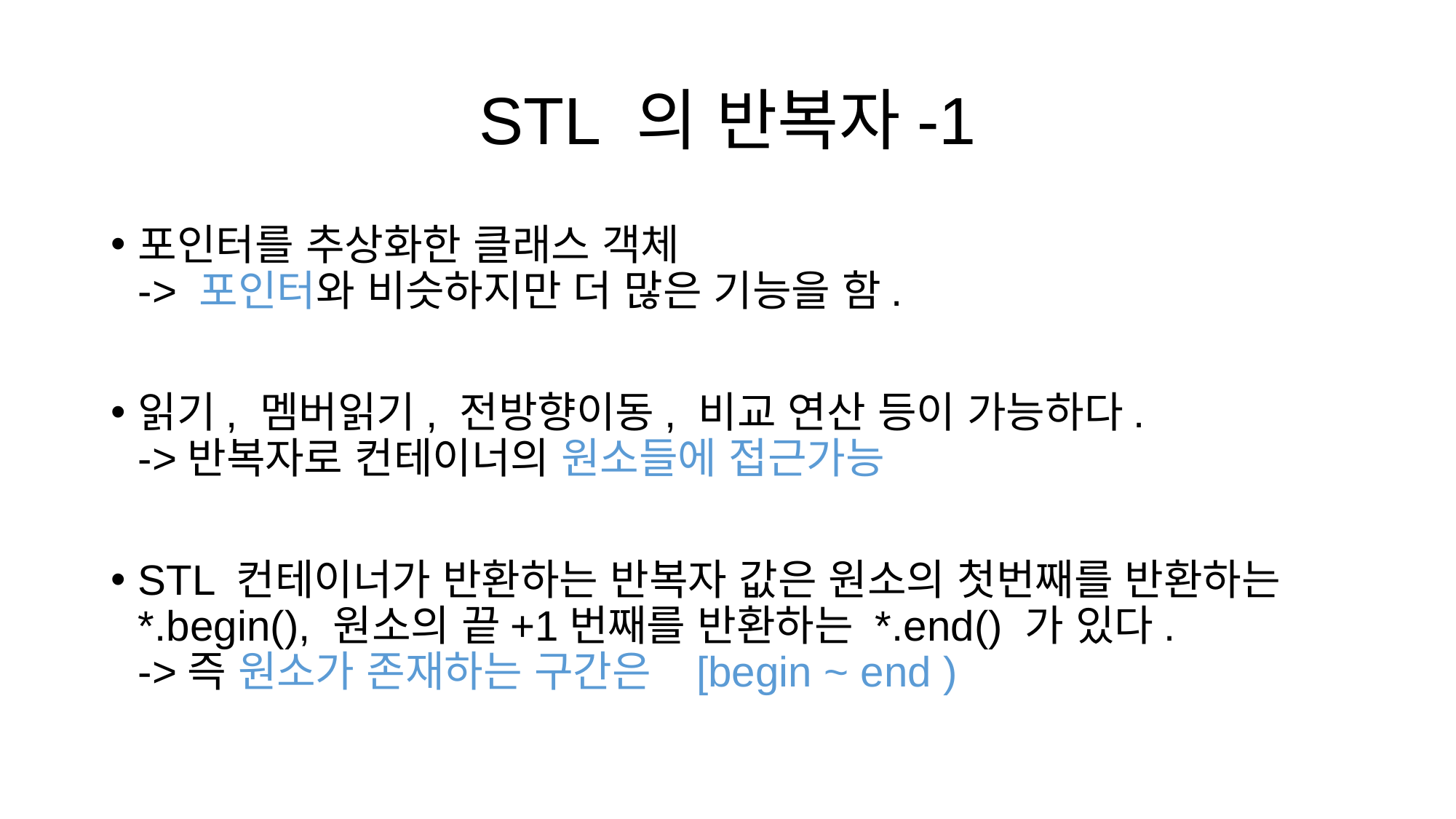

# STL 의 반복자-1
포인터를 추상화한 클래스 객체
-> 포인터와 비슷하지만 더 많은 기능을 함.

읽기, 멤버읽기, 전방향이동, 비교 연산 등이 가능하다.
->반복자로 컨테이너의 원소들에 접근가능

STL 컨테이너가 반환하는 반복자 값은 원소의 첫번째를 반환하는 *.begin(), 원소의 끝+1번째를 반환하는 *.end() 가 있다.
->즉 원소가 존재하는 구간은   [begin ~ end )